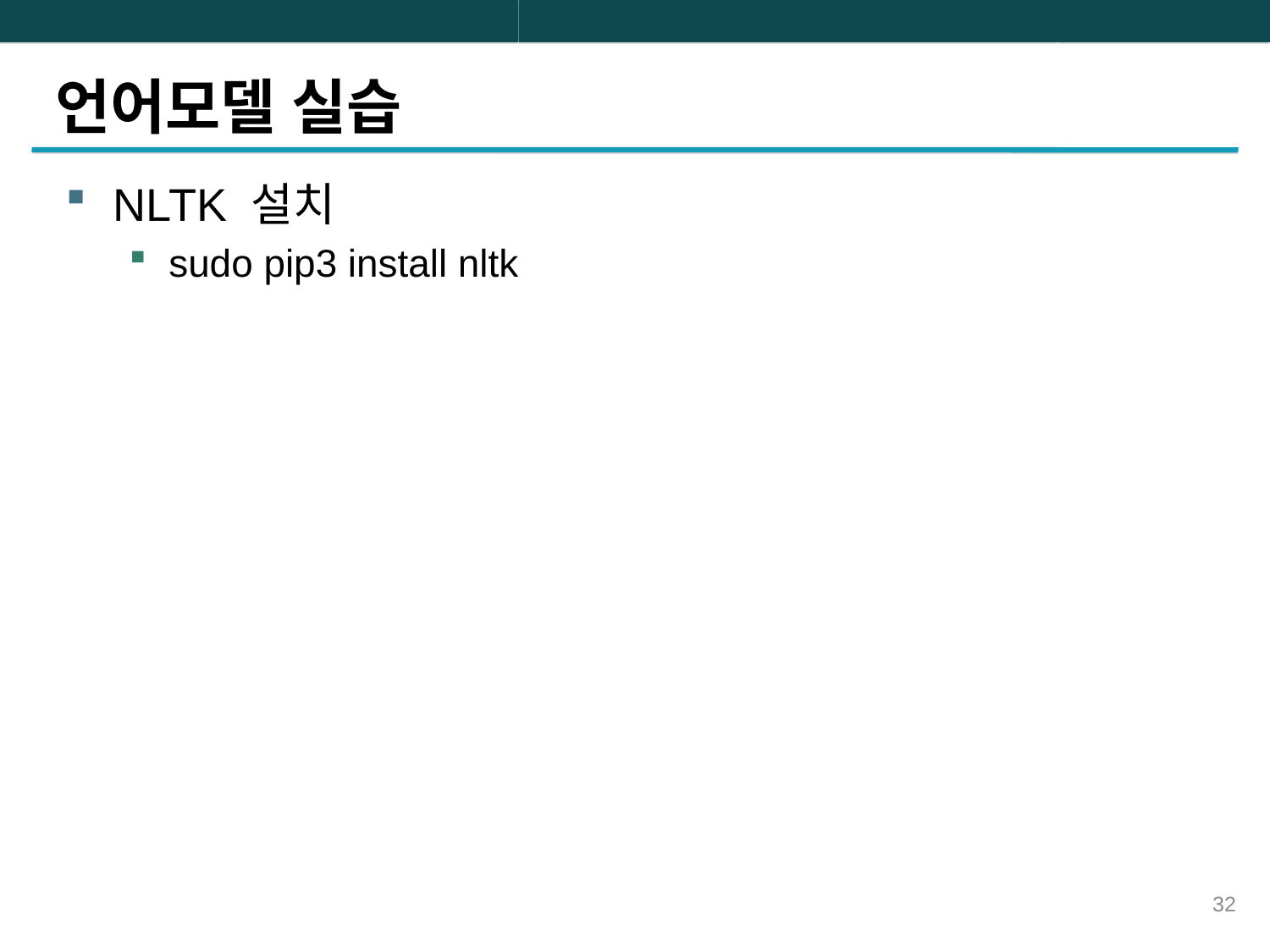

# 언어모델 실습
NLTK 설치
sudo pip3 install nltk

32